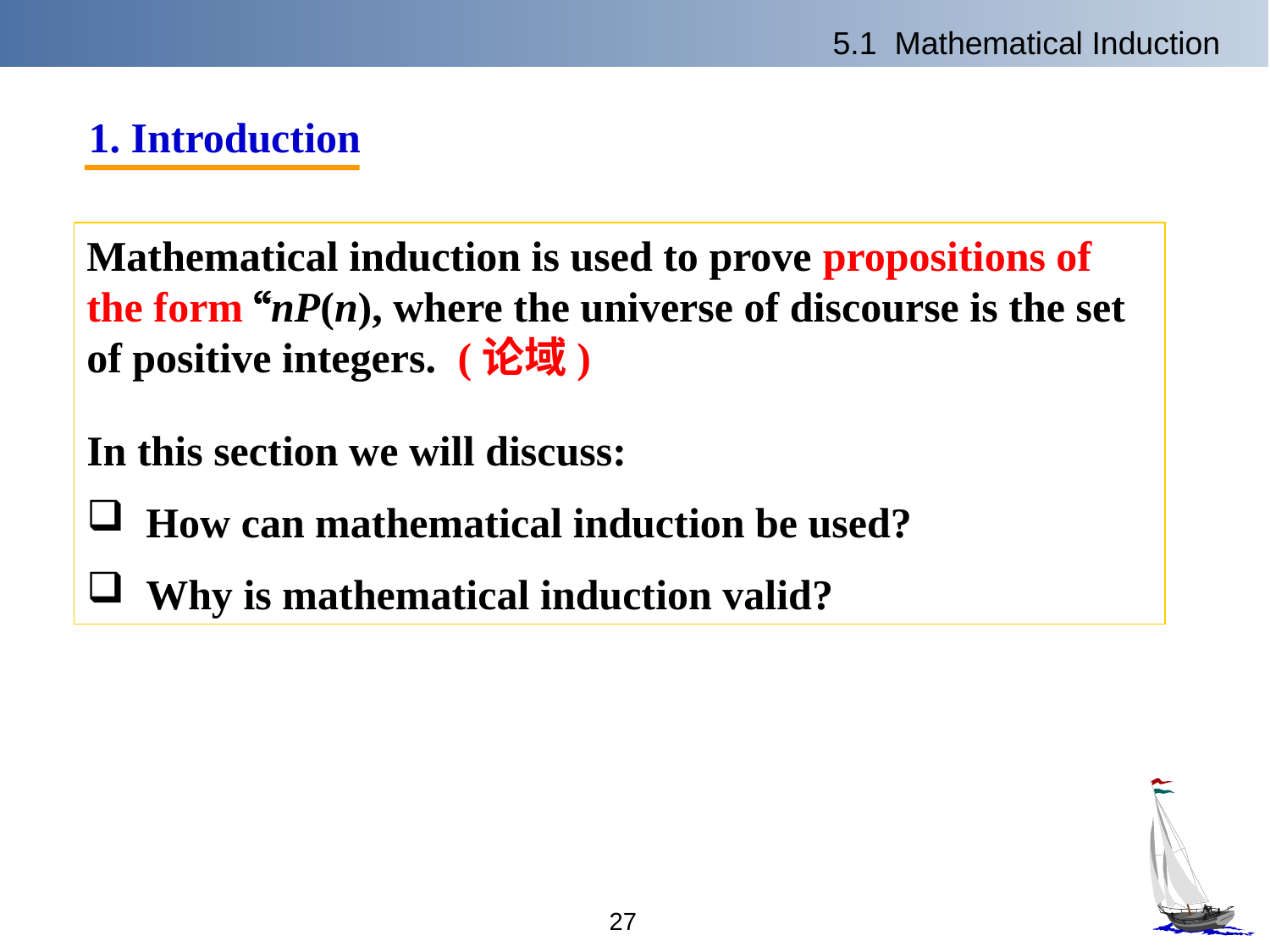

5.1  Mathematical Induction
1. Introduction

Mathematical induction is used to prove propositions of the form “nP(n), where the universe of discourse is the set of positive integers.  (论域)
In this section we will discuss:
  How can mathematical induction be used?
  Why is mathematical induction valid?
27